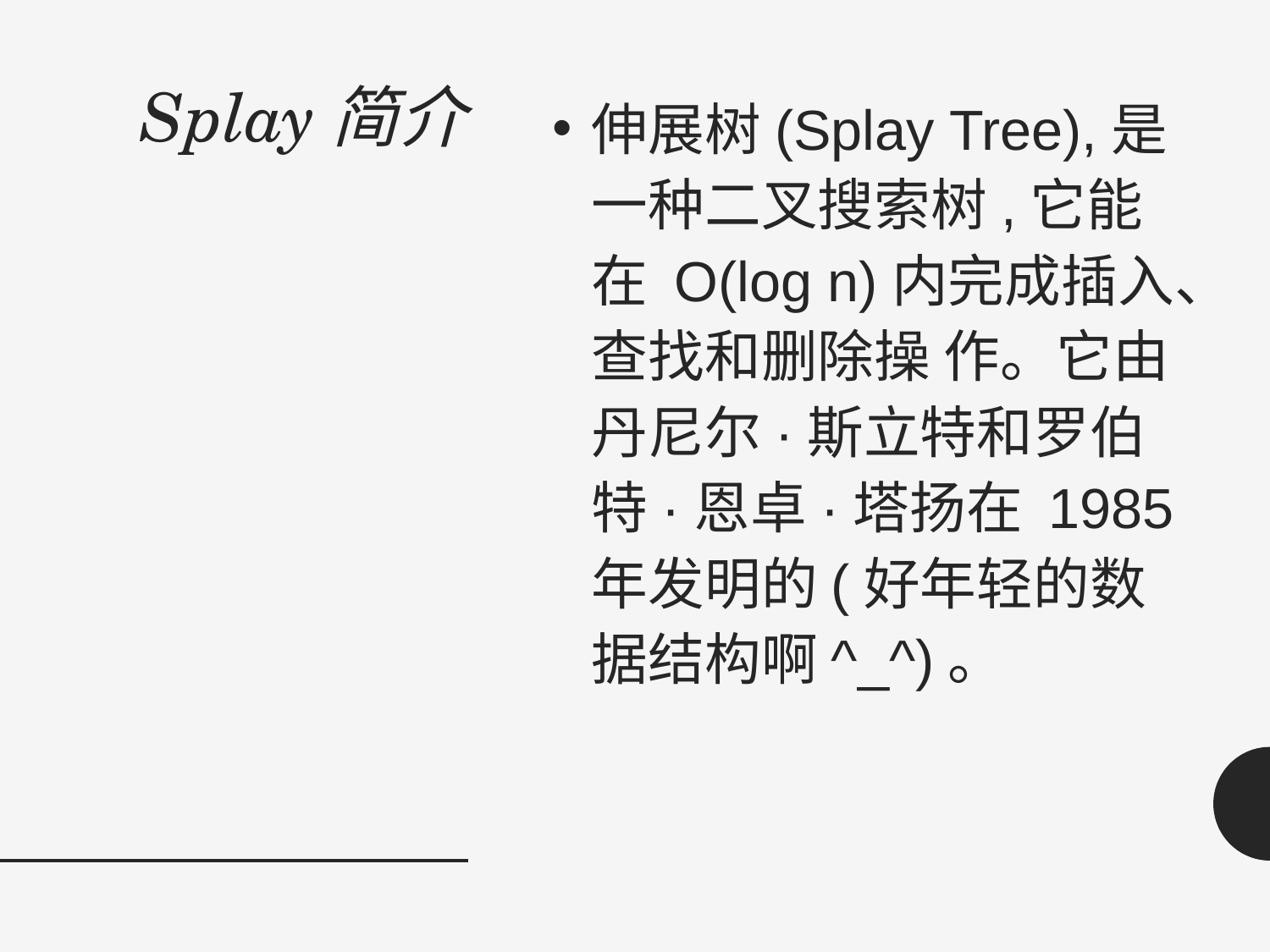

# Splay简介
伸展树(Splay Tree),是一种二叉搜索树,它能在 O(log n)内完成插入、查找和删除操 作。它由丹尼尔·斯立特和罗伯特·恩卓·塔扬在 1985 年发明的(好年轻的数据结构啊^_^)。